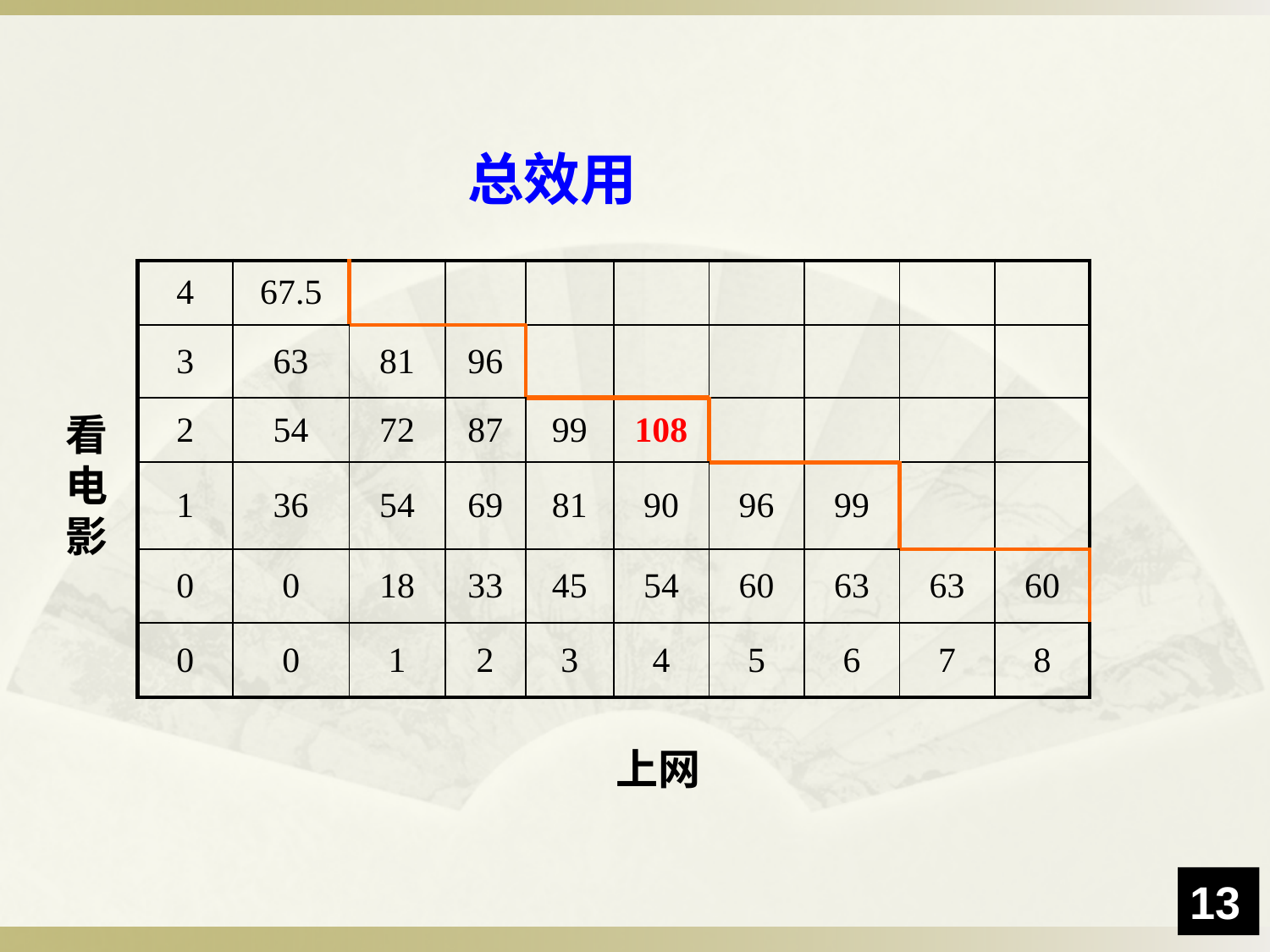

总效用
| 4 | 67.5 |  |  |  |  |  |  |  |  |
| --- | --- | --- | --- | --- | --- | --- | --- | --- | --- |
| 3 | 63 | 81 | 96 |  |  |  |  |  |  |
| 2 | 54 | 72 | 87 | 99 | 108 |  |  |  |  |
| 1 | 36 | 54 | 69 | 81 | 90 | 96 | 99 |  |  |
| 0 | 0 | 18 | 33 | 45 | 54 | 60 | 63 | 63 | 60 |
| 0 | 0 | 1 | 2 | 3 | 4 | 5 | 6 | 7 | 8 |
看电影
上网
13